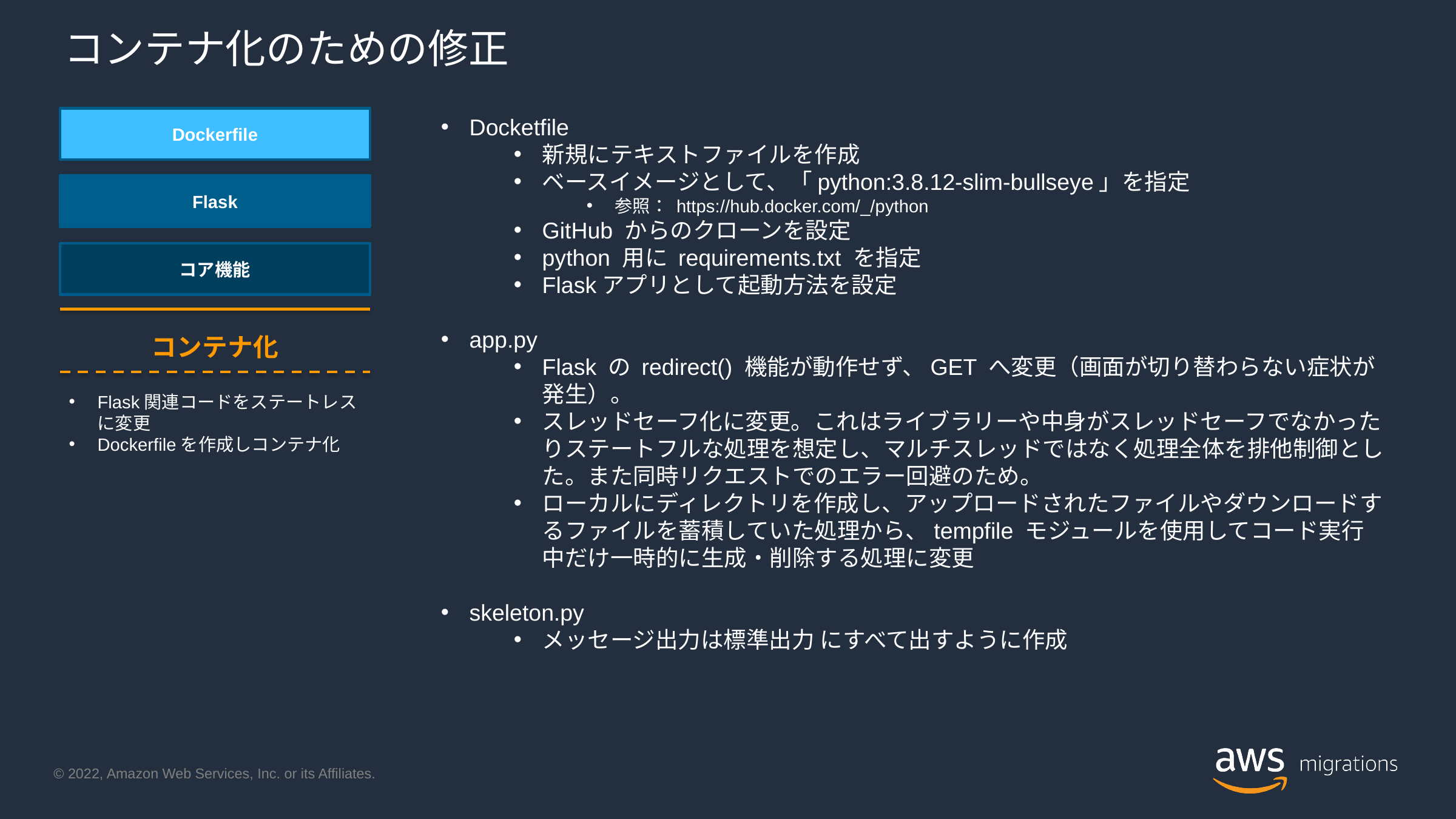

# コンテナ化のための修正
Dockerfile
Flask
コア機能
コンテナ化
Flask関連コードをステートレスに変更
Dockerfileを作成しコンテナ化
Docketfile
新規にテキストファイルを作成
ベースイメージとして、「python:3.8.12-slim-bullseye」を指定
参照： https://hub.docker.com/_/python
GitHub からのクローンを設定
python 用に requirements.txt を指定
Flaskアプリとして起動方法を設定

app.py
Flask の redirect() 機能が動作せず、GET へ変更（画面が切り替わらない症状が発生）。
スレッドセーフ化に変更。これはライブラリーや中身がスレッドセーフでなかったりステートフルな処理を想定し、マルチスレッドではなく処理全体を排他制御とした。また同時リクエストでのエラー回避のため。
ローカルにディレクトリを作成し、アップロードされたファイルやダウンロードするファイルを蓄積していた処理から、tempfile モジュールを使用してコード実行中だけ一時的に生成・削除する処理に変更

skeleton.py
メッセージ出力は標準出力 にすべて出すように作成